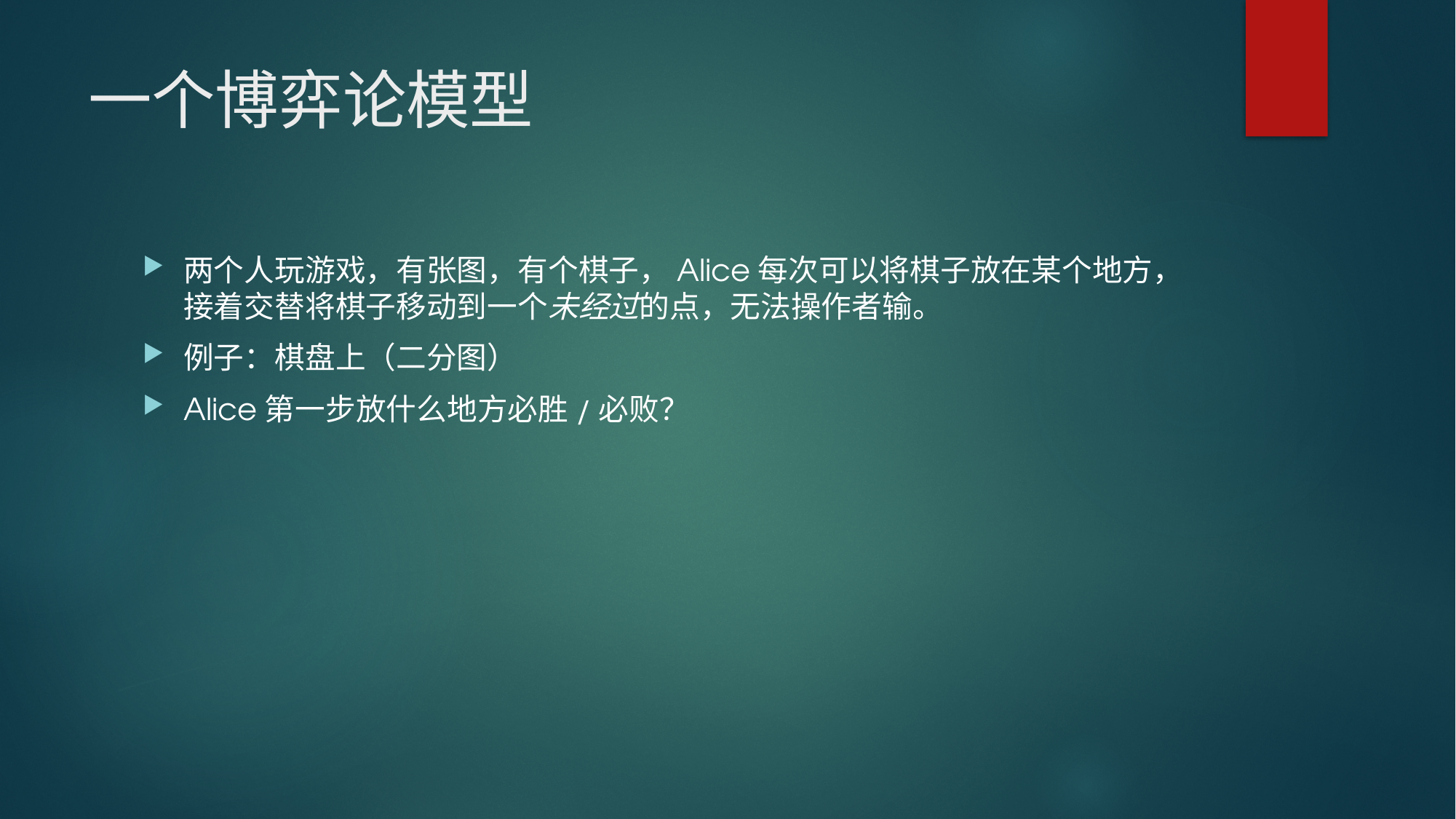

# 一个博弈论模型
两个人玩游戏，有张图，有个棋子，Alice每次可以将棋子放在某个地方，接着交替将棋子移动到一个未经过的点，无法操作者输。
例子：棋盘上（二分图）
Alice第一步放什么地方必胜/必败？